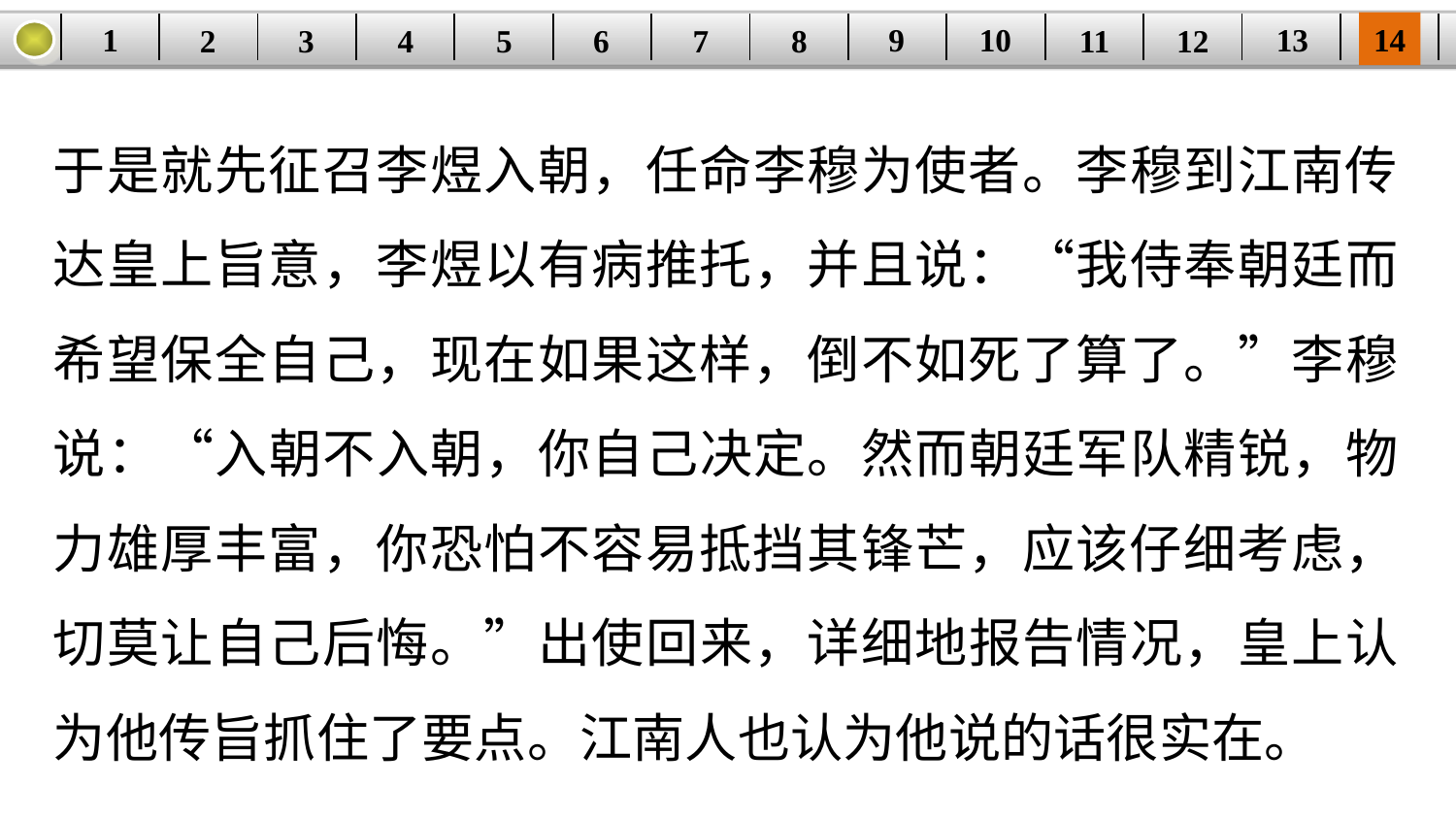

14
9
10
1
13
3
4
5
6
8
11
2
12
|  |  |  |  |  |  |  |  |  |  |  |  |  |  |
| --- | --- | --- | --- | --- | --- | --- | --- | --- | --- | --- | --- | --- | --- |
7

于是就先征召李煜入朝，任命李穆为使者。李穆到江南传达皇上旨意，李煜以有病推托，并且说：“我侍奉朝廷而希望保全自己，现在如果这样，倒不如死了算了。”李穆说：“入朝不入朝，你自己决定。然而朝廷军队精锐，物力雄厚丰富，你恐怕不容易抵挡其锋芒，应该仔细考虑，切莫让自己后悔。”出使回来，详细地报告情况，皇上认为他传旨抓住了要点。江南人也认为他说的话很实在。